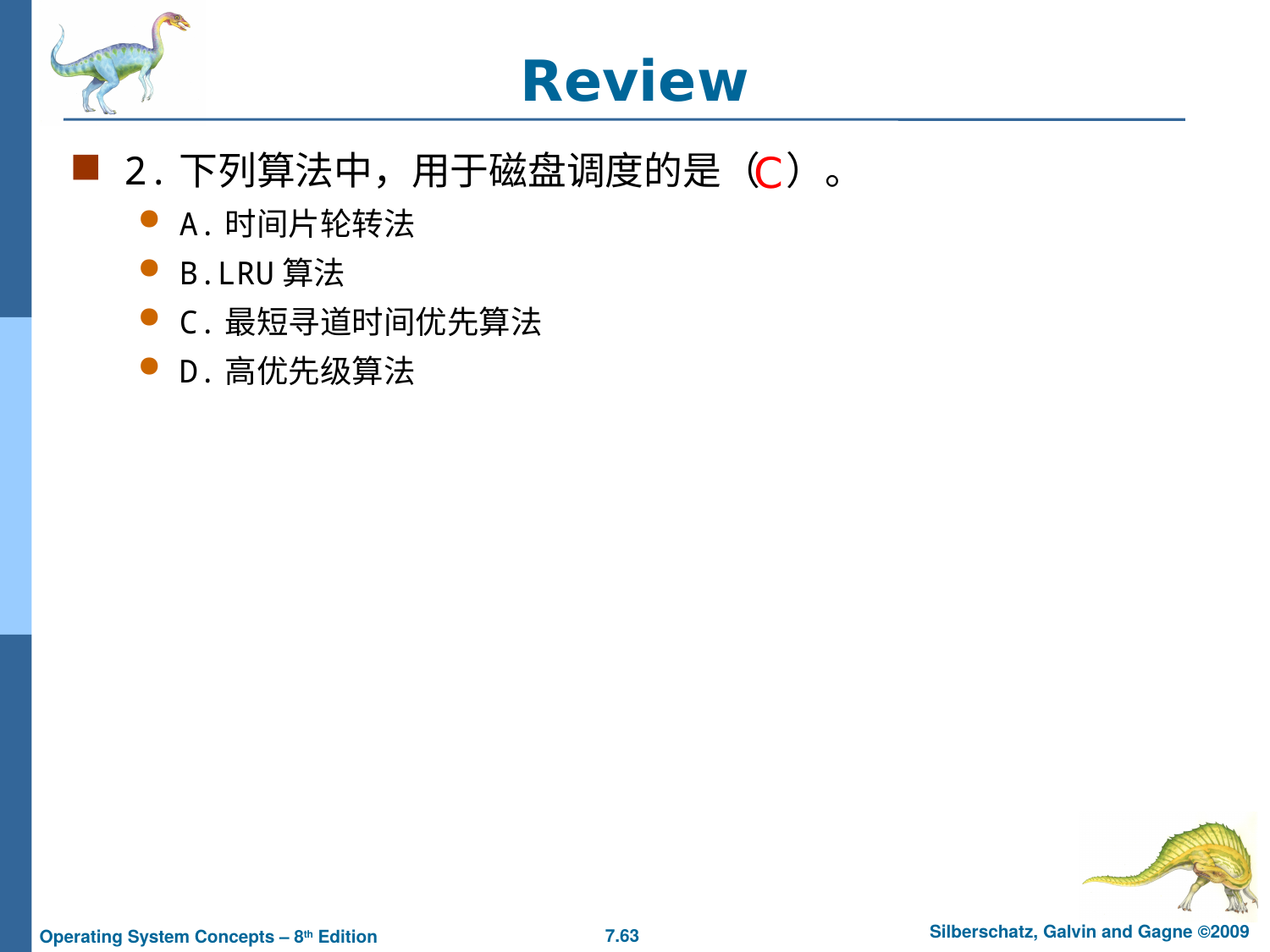

# Review
2.下列算法中，用于磁盘调度的是（   ）。
A.时间片轮转法
B.LRU算法
C.最短寻道时间优先算法
D.高优先级算法
C